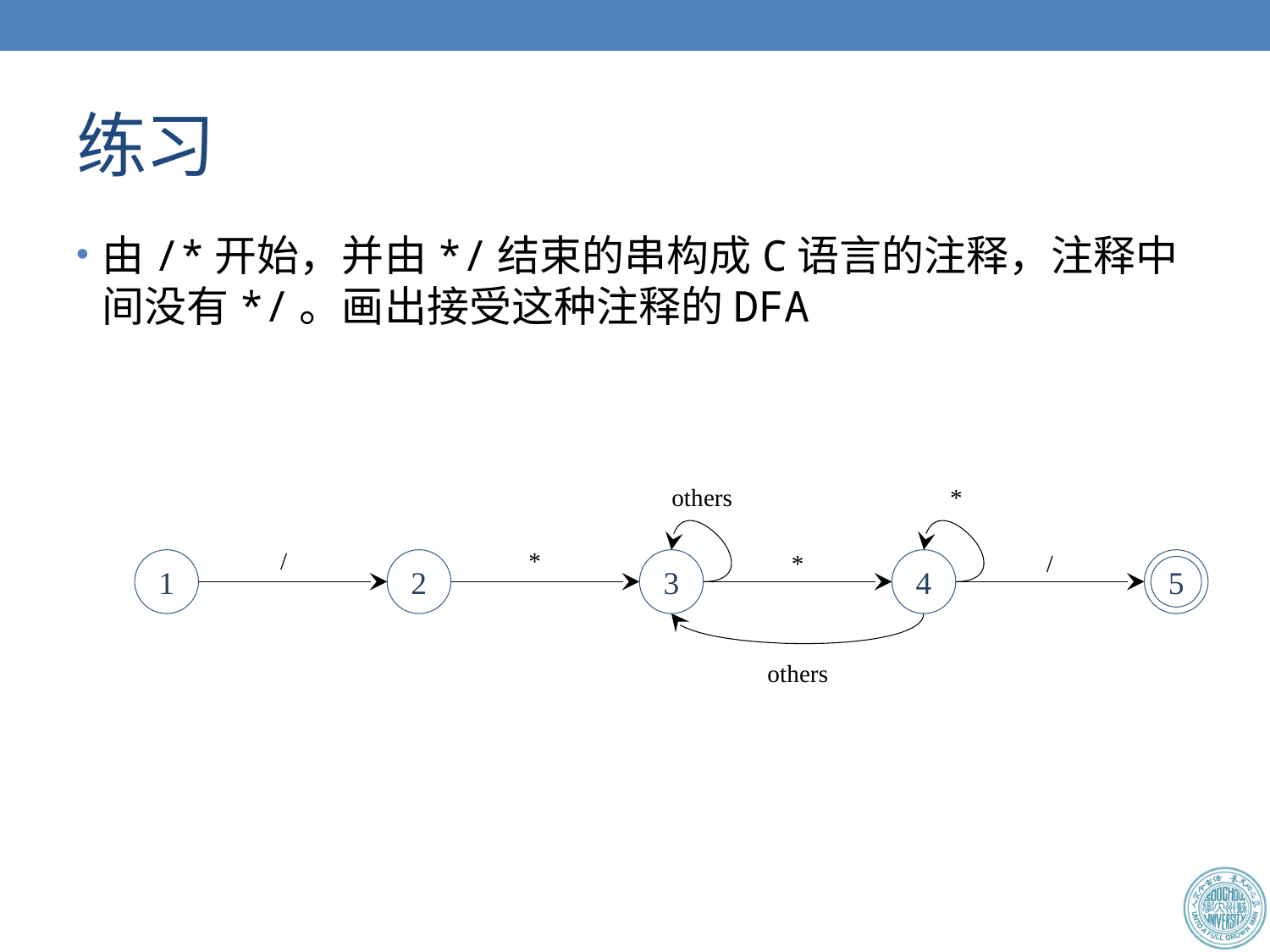

# 练习
由/*开始，并由*/结束的串构成C语言的注释，注释中间没有*/。画出接受这种注释的DFA
others
*
/
*
*
/
1
2
3
4
5

others